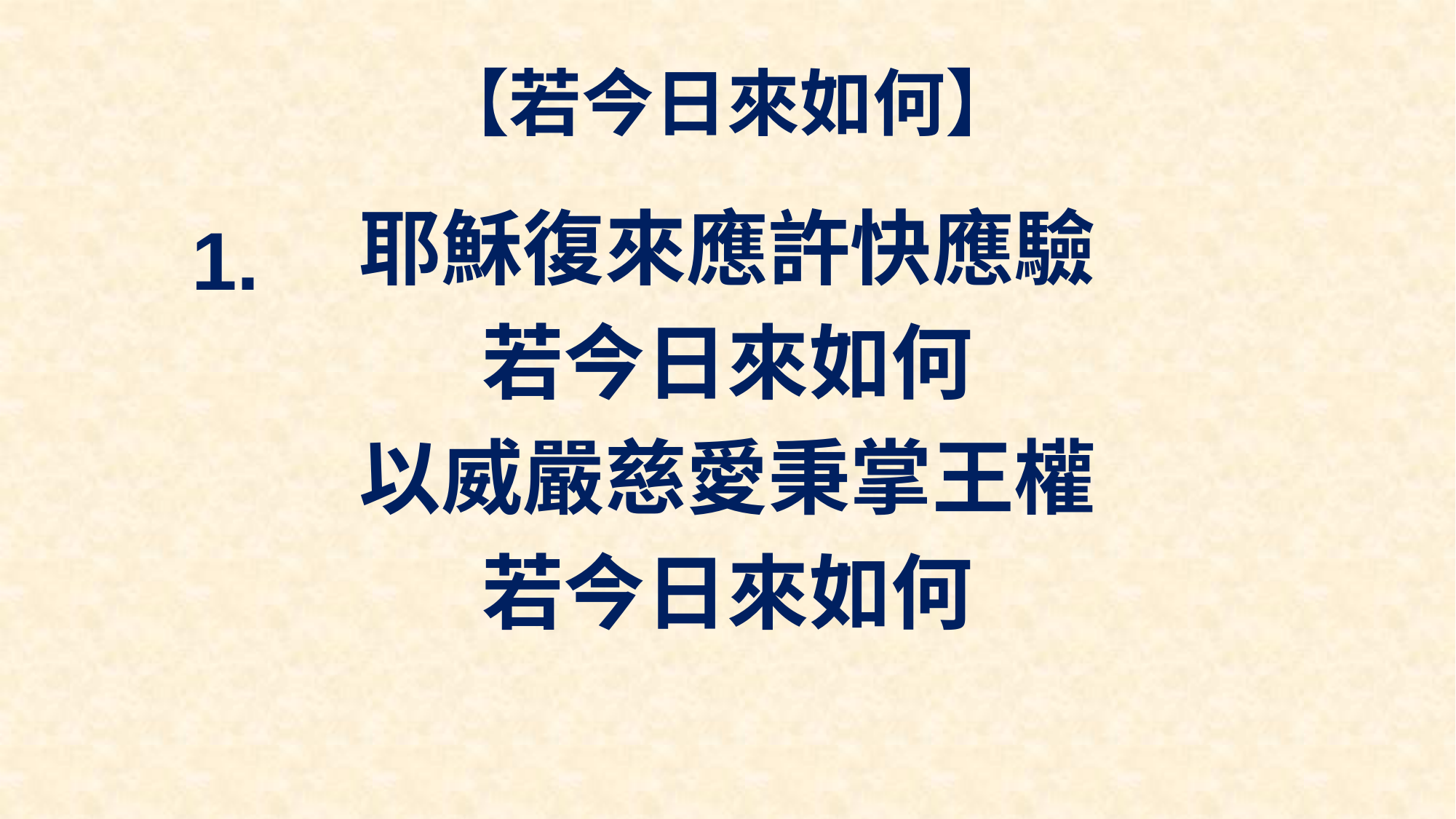

# 【若今日來如何】
耶穌復來應許快應驗
若今日來如何
以威嚴慈愛秉掌王權
若今日來如何
1.